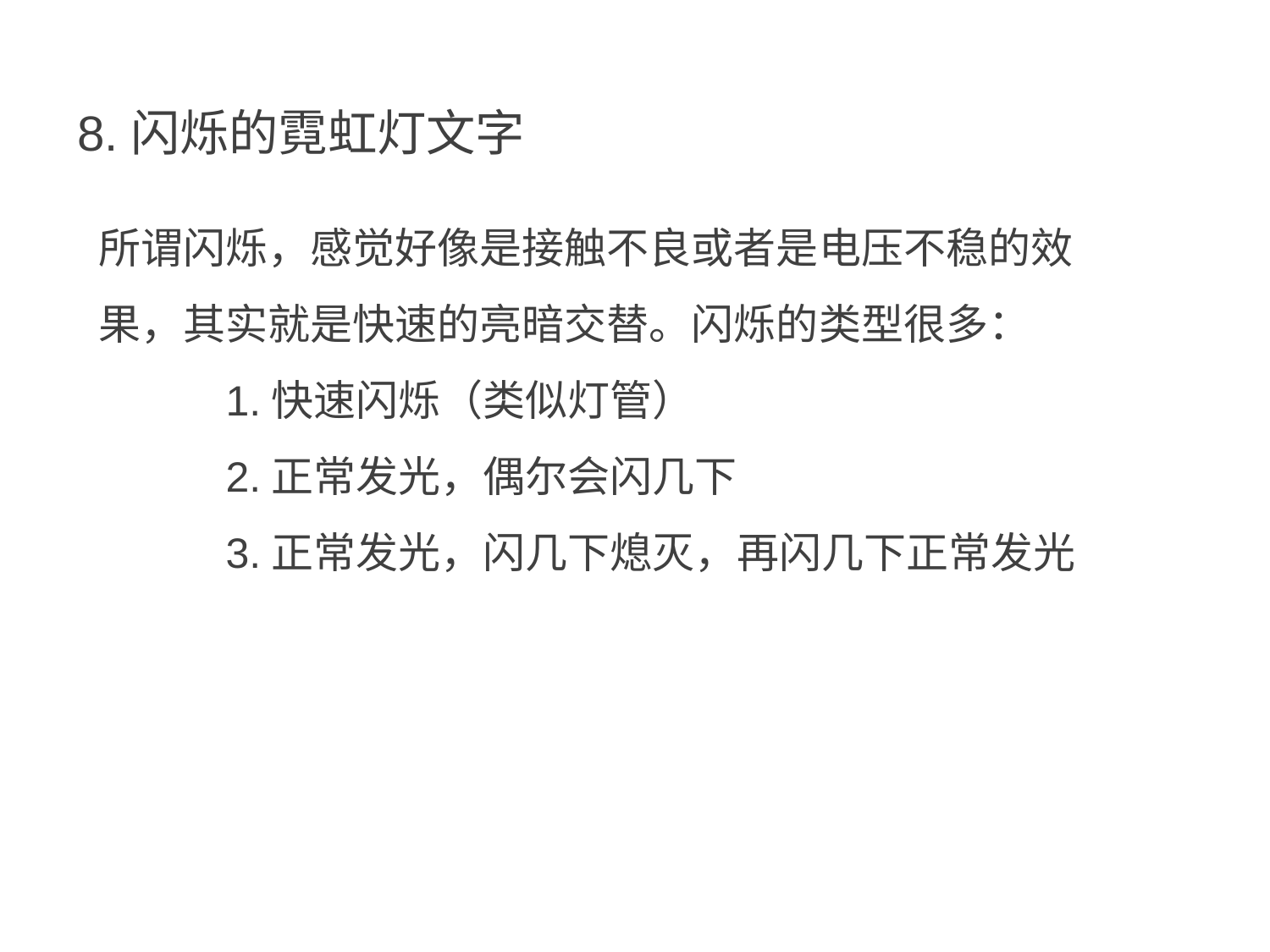

8.闪烁的霓虹灯文字
所谓闪烁，感觉好像是接触不良或者是电压不稳的效果，其实就是快速的亮暗交替。闪烁的类型很多：
	1.快速闪烁（类似灯管）
	2.正常发光，偶尔会闪几下
	3.正常发光，闪几下熄灭，再闪几下正常发光